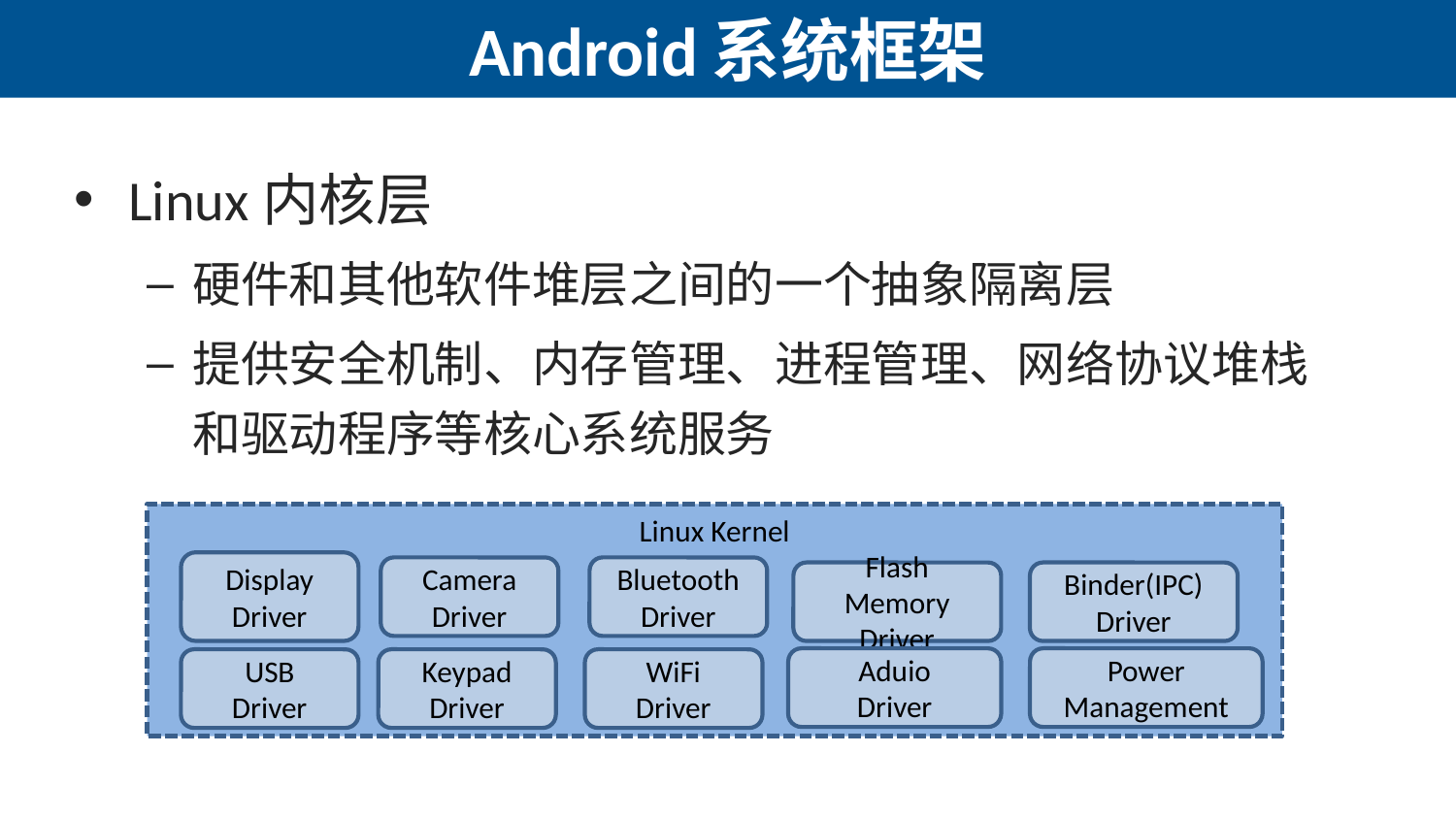

# Android系统框架
Linux内核层
硬件和其他软件堆层之间的一个抽象隔离层
提供安全机制、内存管理、进程管理、网络协议堆栈和驱动程序等核心系统服务
Linux Kernel
Display
Driver
Camera
Driver
Bluetooth
Driver
Flash Memory
Driver
Binder(IPC)
Driver
Aduio
Driver
Power
Management
USB
Driver
Keypad
Driver
WiFi
Driver